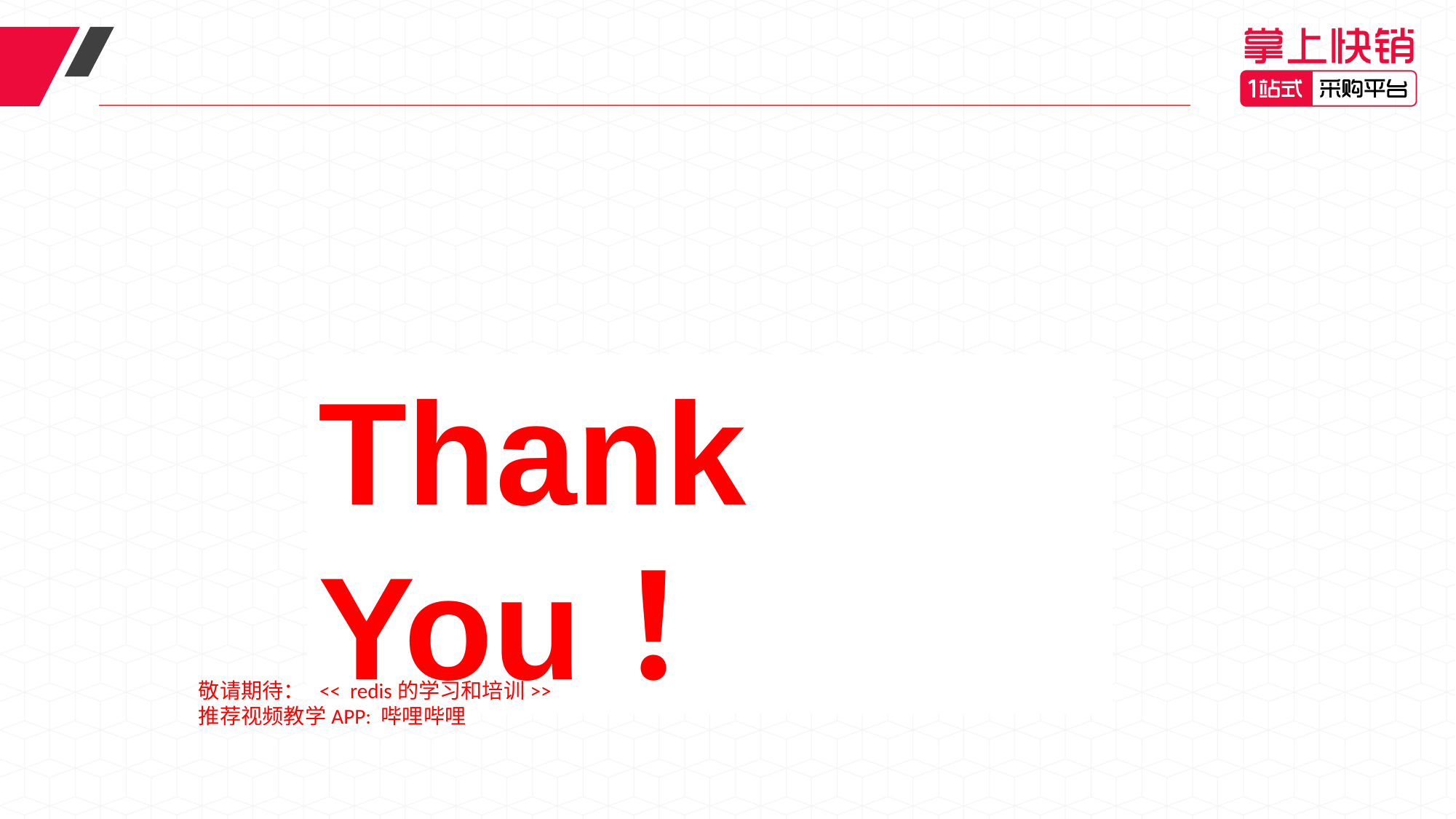

Thank You！

敬请期待：  <<  redis的学习和培训>>
推荐视频教学APP: 哔哩哔哩